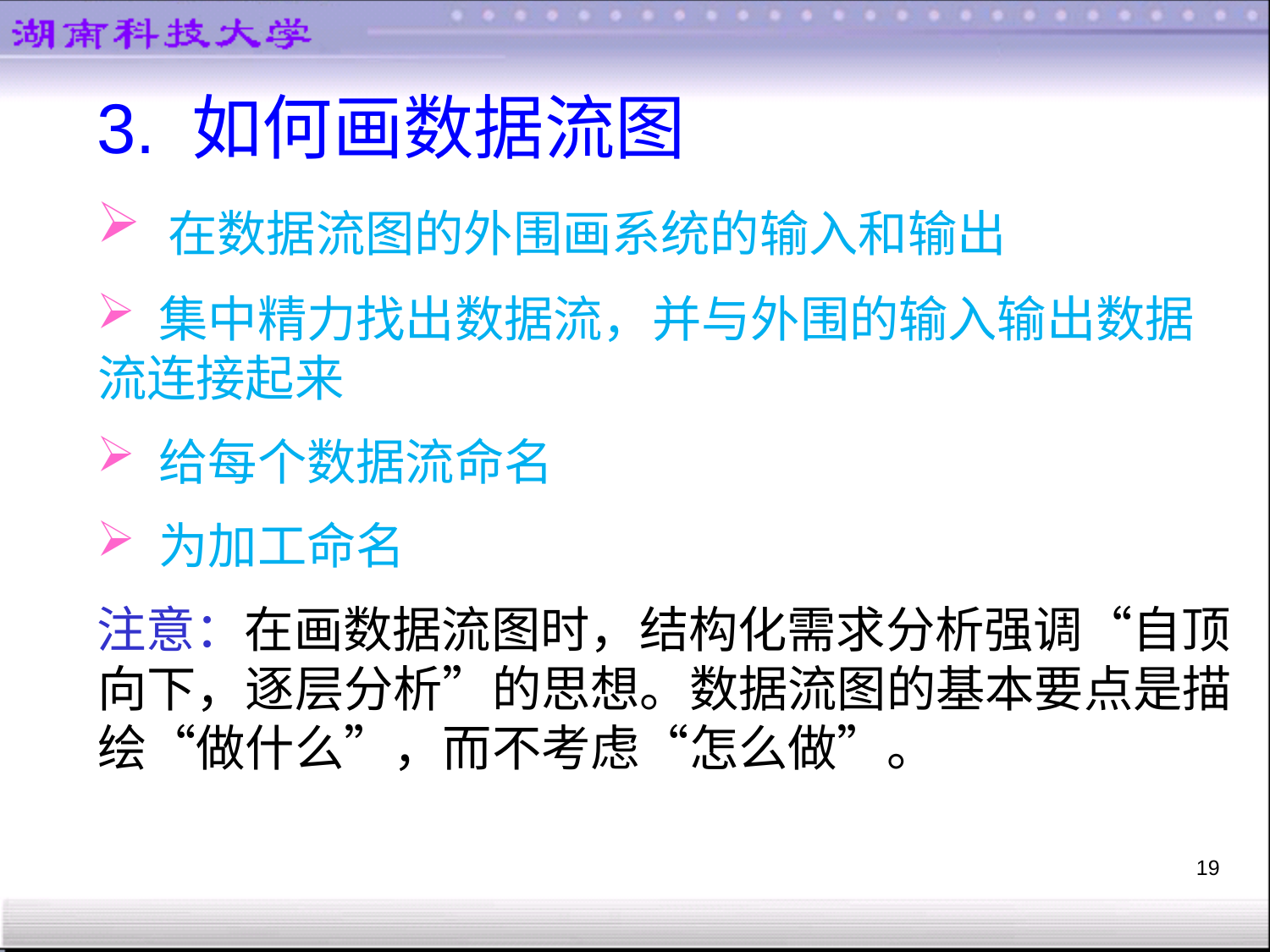

3. 如何画数据流图
 在数据流图的外围画系统的输入和输出
 集中精力找出数据流，并与外围的输入输出数据流连接起来
 给每个数据流命名
 为加工命名
注意：在画数据流图时，结构化需求分析强调“自顶向下，逐层分析”的思想。数据流图的基本要点是描绘“做什么”，而不考虑“怎么做”。
19